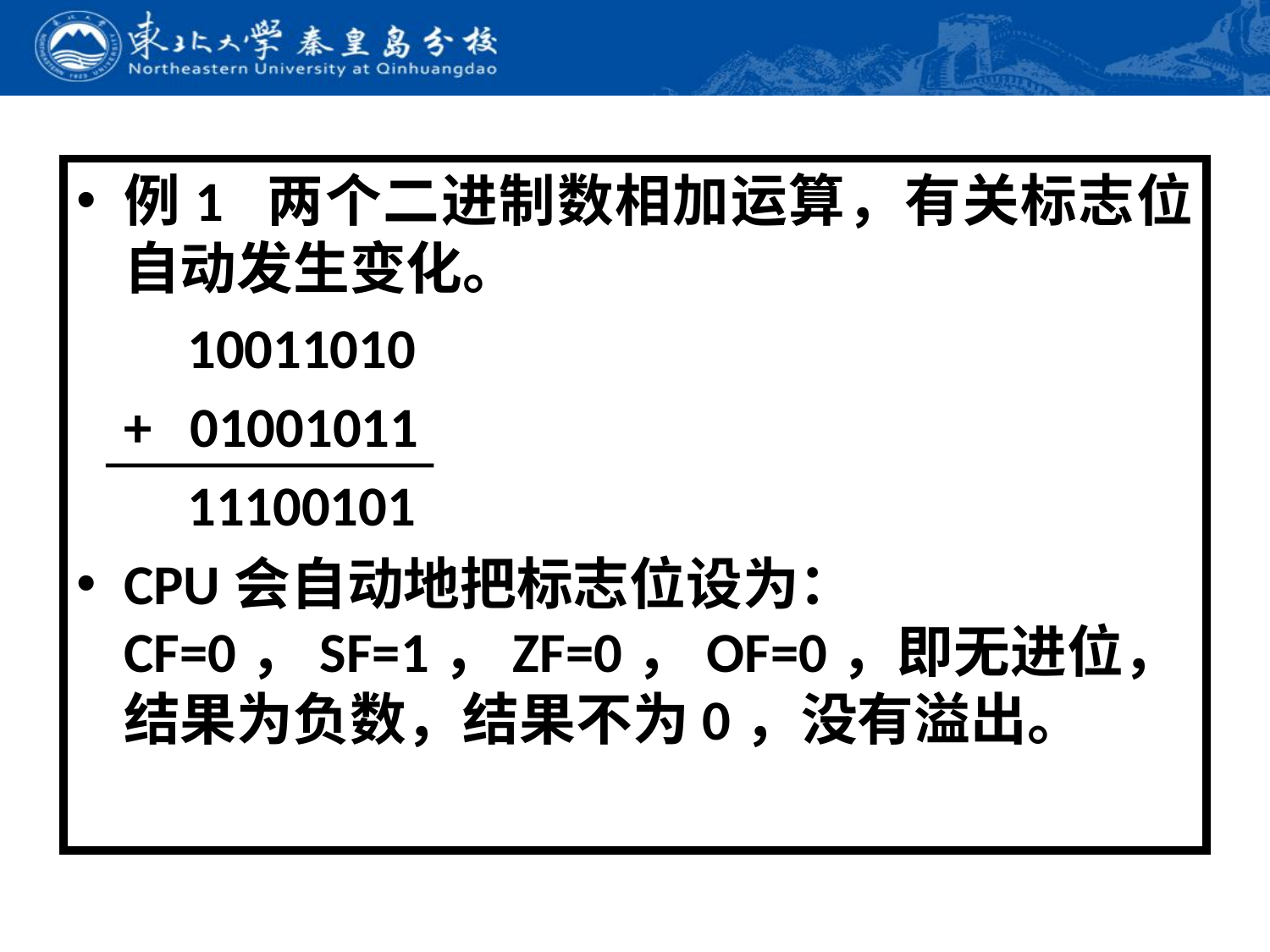

例1  两个二进制数相加运算，有关标志位自动发生变化。
	     10011010
	+   01001011
	     11100101
CPU会自动地把标志位设为：CF=0，SF=1，ZF=0，OF=0，即无进位，结果为负数，结果不为0，没有溢出。